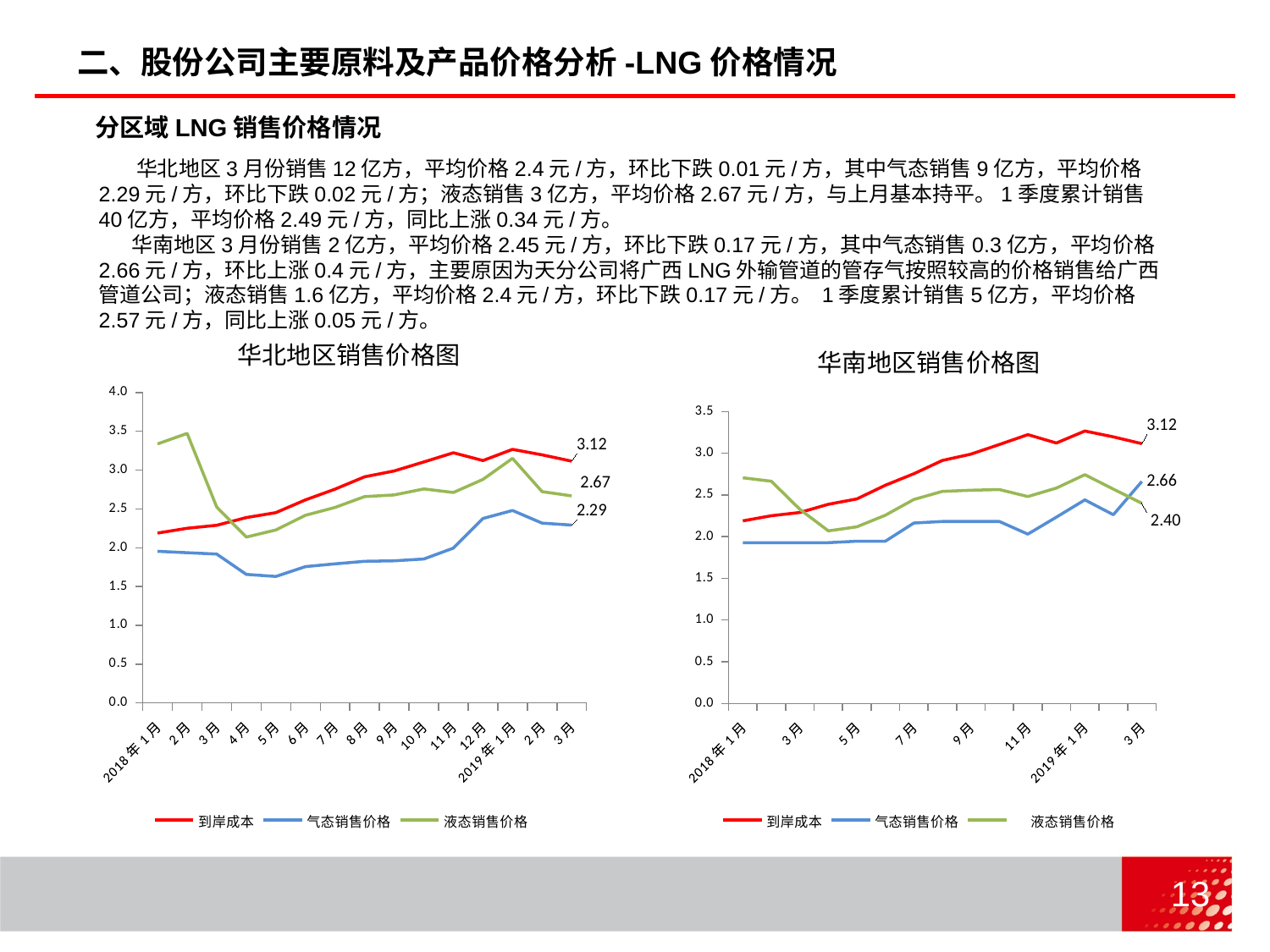

二、股份公司主要原料及产品价格分析-LNG价格情况
分区域LNG销售价格情况
       华北地区3月份销售12亿方，平均价格2.4元/方，环比下跌0.01元/方，其中气态销售9亿方，平均价格2.29元/方，环比下跌0.02元/方；液态销售3亿方，平均价格2.67元/方，与上月基本持平。1季度累计销售40亿方，平均价格2.49元/方，同比上涨0.34元/方。
      华南地区3月份销售2亿方，平均价格2.45元/方，环比下跌0.17元/方，其中气态销售0.3亿方，平均价格2.66元/方，环比上涨0.4元/方，主要原因为天分公司将广西LNG外输管道的管存气按照较高的价格销售给广西管道公司；液态销售1.6亿方，平均价格2.4元/方，环比下跌0.17元/方。 1季度累计销售5亿方，平均价格2.57元/方，同比上涨0.05元/方。
华北地区销售价格图
华南地区销售价格图

### Chart

| Category | 到岸成本 | 气态销售价格 | 液态销售价格 |
|---|---|---|---|
| 2018年1月 | 2.1889655172413858 | 1.9541 | 3.3374501992031735 |
| 2月 | 2.251034482758621 | 1.9357 | 3.472352589938785 |
| 3月 | 2.289655172413793 | 1.9186 | 2.524610043971309 |
| 4月 | 2.3882758620689657 | 1.6568 | 2.137241379310345 |
| 5月 | 2.45241379310344 | 1.6304 | 2.228965517241386 |
| 6月 | 2.6165517241379312 | 1.7569999999999966 | 2.4183999999999997 |
| 7月 | 2.7544827586206972 | 1.7922 | 2.5192944694120145 |
| 8月 | 2.9137931034482727 | 1.8251999999999968 | 2.65892816255492 |
| 9月 | 2.989337931034483 | 1.8313999999999966 | 2.680329106507126 |
| 10月 | 3.1048275862068992 | 1.8546 | 2.757268275862069 |
| 11月 | 3.223448275862069 | 1.9951500000000033 | 2.711876551724138 |
| 12月 | 3.12272413793104 | 2.3767999999999967 | 2.8802096551724152 |
| 2019年1月 | 3.26689655172414 | 2.4797999999999987 | 3.151096507561588 |
| 2月 | 3.1965517241379375 | 2.3171999999999997 | 2.722581686000049 |
| 3月 | 3.1151724137930943 | 2.2918 | 2.6676070719133884 |

### Chart

| Category | 到岸成本 | 气态销售价格 |       液态销售价格 |
|---|---|---|---|
| 2018年1月 | 2.1889655172413858 | 1.9278999999999968 | 2.705517241379326 |
| 2月 | 2.251034482758621 | 1.9278999999999968 | 2.664137931034489 |
| 3月 | 2.289655172413793 | 1.9278999999999968 | 2.3275862068965614 |
| 4月 | 2.3882758620689657 | 1.9278999999999968 | 2.069655172413785 |
| 5月 | 2.45241379310344 | 1.9455 | 2.11793103448276 |
| 6月 | 2.6165517241379312 | 1.9455 | 2.2567999999999997 |
| 7月 | 2.7544827586206972 | 2.163500000000006 | 2.4457724137930943 |
| 8月 | 2.9137931034482727 | 2.1818 | 2.542689655172415 |
| 9月 | 2.989337931034483 | 2.1818 | 2.556710344827587 |
| 10月 | 3.1048275862068992 | 2.1818 | 2.565216551724139 |
| 11月 | 3.223448275862069 | 2.0303 | 2.481103448275862 |
| 12月 | 3.12272413793104 | 2.2335 | 2.582455172413783 |
| 2019年1月 | 3.26689655172414 | 2.441 | 2.74316551724139 |
| 2月 | 3.1965517241379375 | 2.263 | 2.570117241379323 |
| 3月 | 3.1151724137930943 | 2.6617 | 2.3998758620689595 |
2019/4/25
13